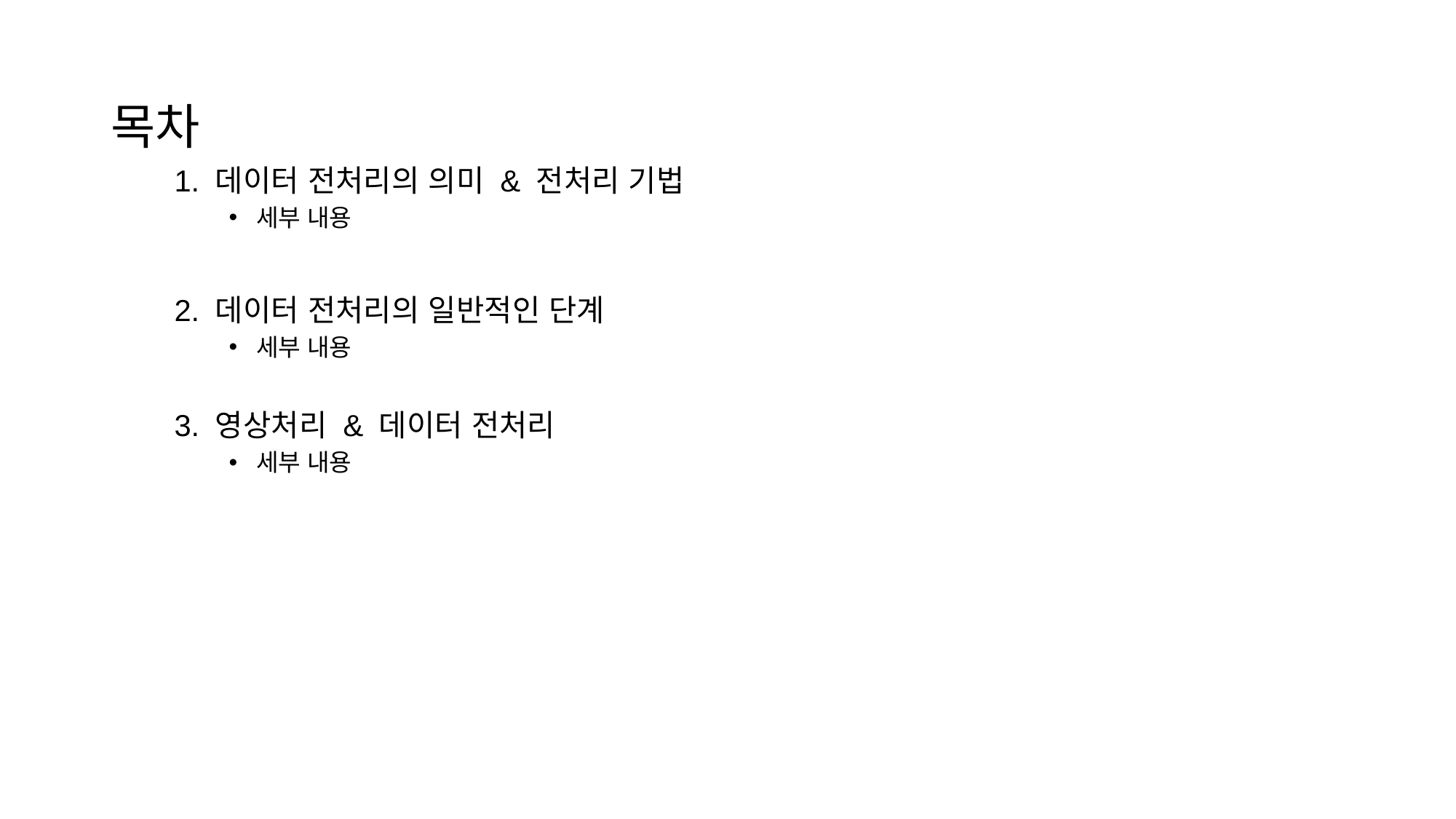

# 목차
1. 데이터 전처리의 의미 & 전처리 기법
세부 내용

2. 데이터 전처리의 일반적인 단계
세부 내용

3. 영상처리 & 데이터 전처리
세부 내용